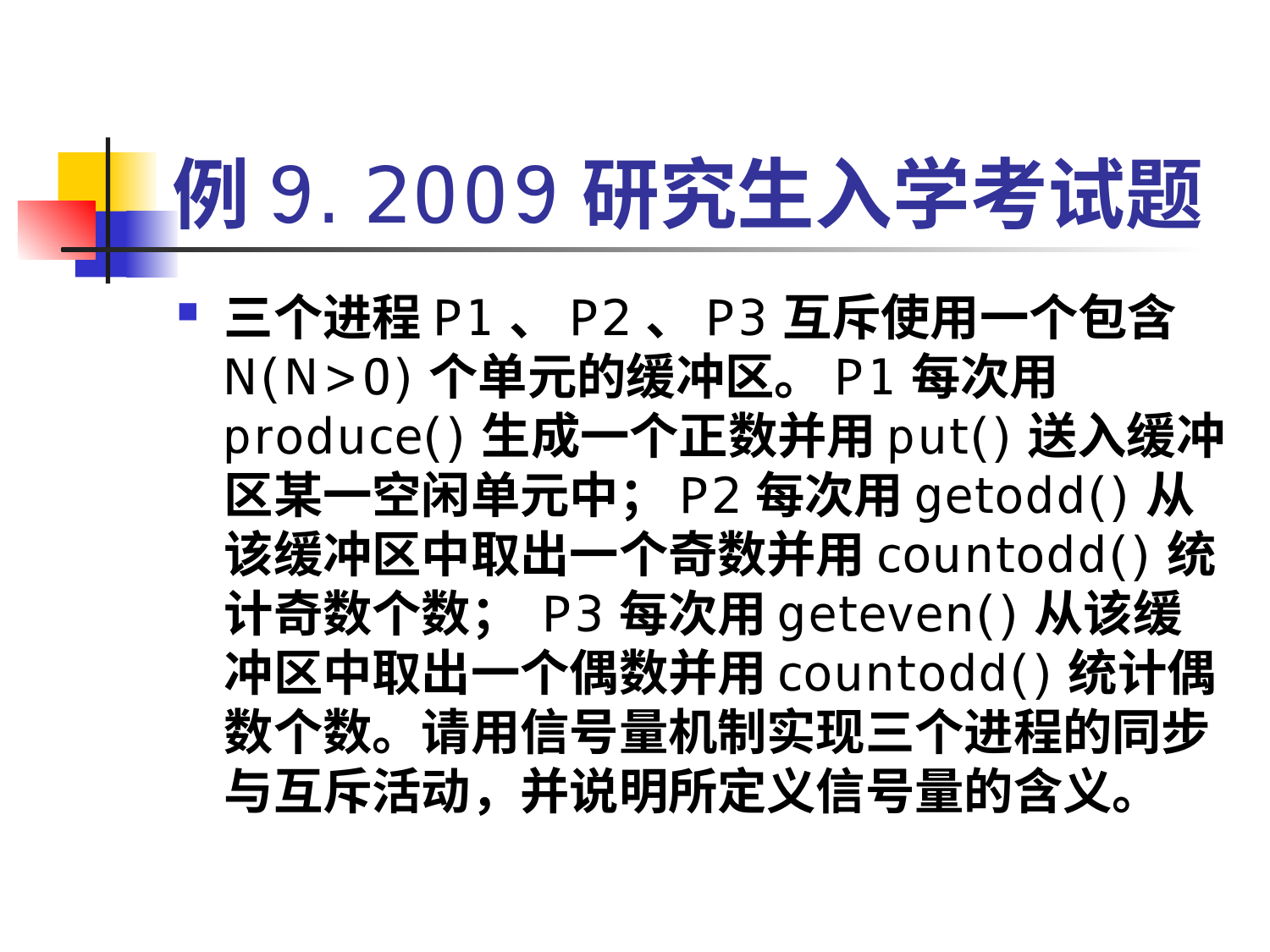

# 例9. 2009研究生入学考试题
三个进程P1、P2、P3互斥使用一个包含N(N>0)个单元的缓冲区。P1每次用produce()生成一个正数并用put()送入缓冲区某一空闲单元中；P2每次用getodd()从该缓冲区中取出一个奇数并用countodd()统计奇数个数； P3每次用geteven()从该缓冲区中取出一个偶数并用countodd()统计偶数个数。请用信号量机制实现三个进程的同步与互斥活动，并说明所定义信号量的含义。